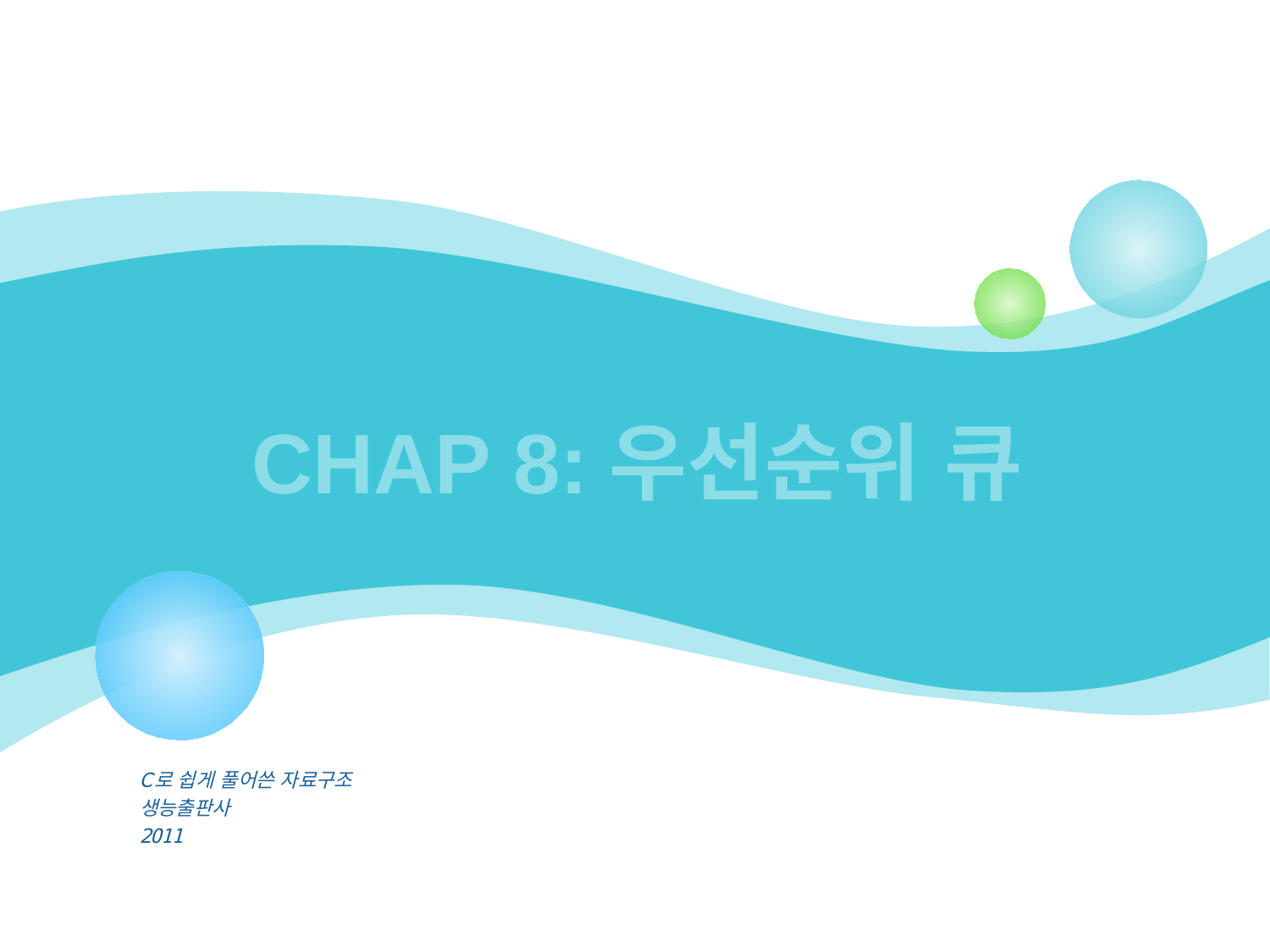

# CHAP 8:우선순위 큐
C로 쉽게 풀어쓴 자료구조
생능출판사
2011